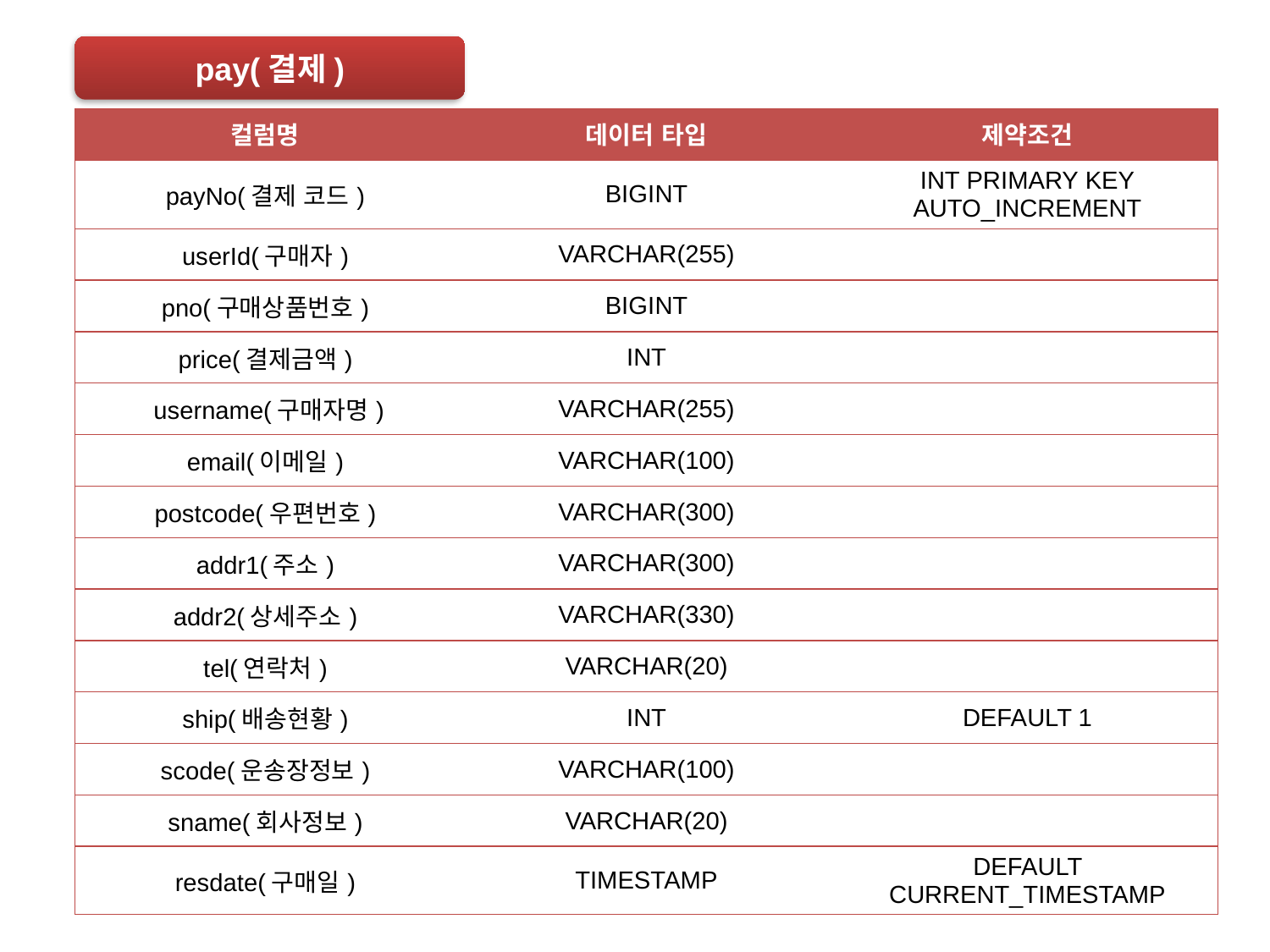

pay(결제)
| 컬럼명 | 데이터 타입 | 제약조건 |
| --- | --- | --- |
| payNo(결제 코드) | BIGINT | INT PRIMARY KEY AUTO\_INCREMENT |
| userId(구매자) | VARCHAR(255) |  |
| pno(구매상품번호) | BIGINT |  |
| price(결제금액) | INT |  |
| username(구매자명) | VARCHAR(255) |  |
| email(이메일) | VARCHAR(100) |  |
| postcode(우편번호) | VARCHAR(300) |  |
| addr1(주소) | VARCHAR(300) |  |
| addr2(상세주소) | VARCHAR(330) |  |
| tel(연락처) | VARCHAR(20) |  |
| ship(배송현황) | INT | DEFAULT 1 |
| scode(운송장정보) | VARCHAR(100) |  |
| sname(회사정보) | VARCHAR(20) |  |
| resdate(구매일) | TIMESTAMP | DEFAULT CURRENT\_TIMESTAMP |